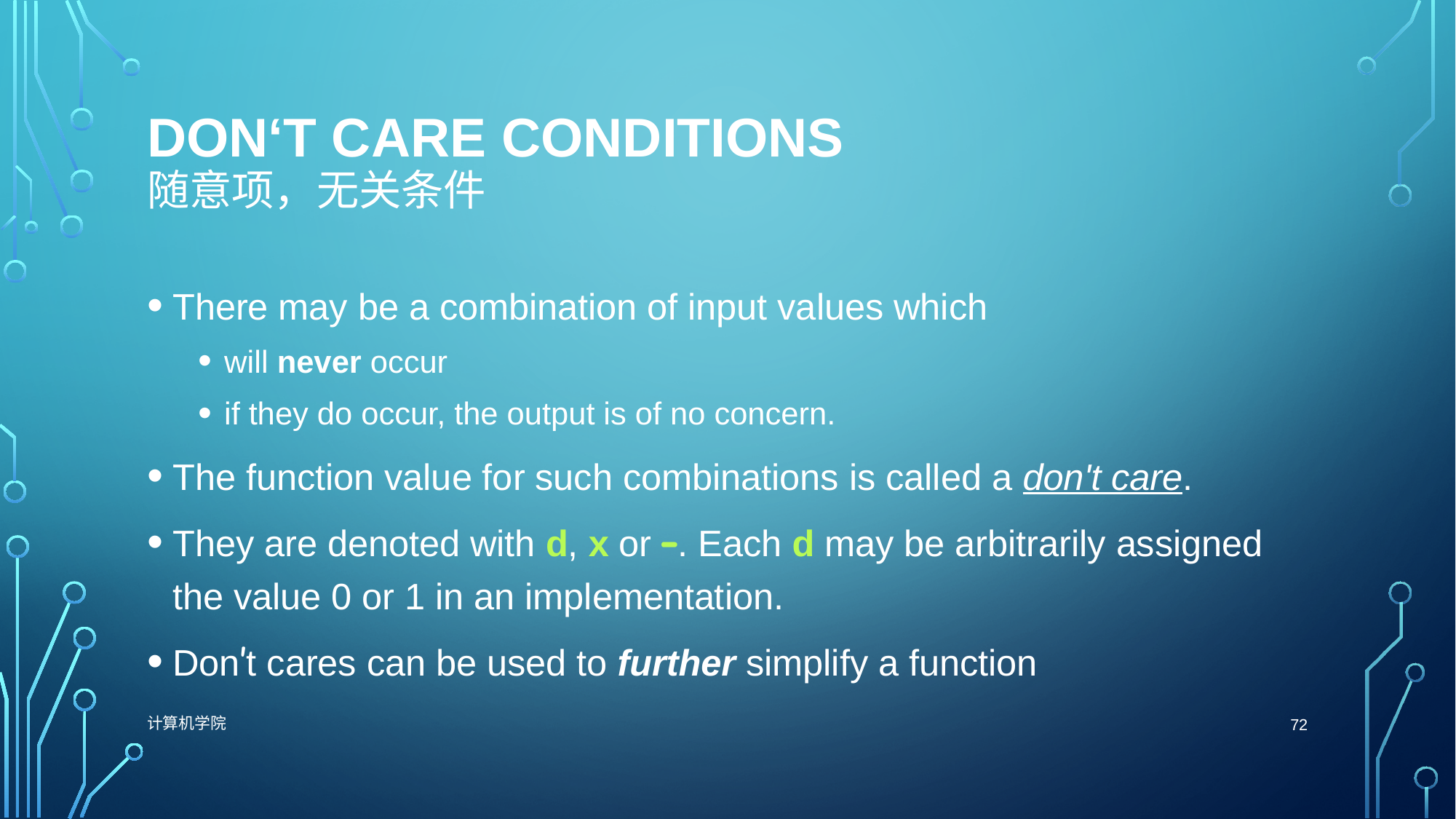

# Don‘t Care Conditions 随意项，无关条件
There may be a combination of input values which
will never occur
if they do occur, the output is of no concern.
The function value for such combinations is called a don't care.
They are denoted with d, x or –. Each d may be arbitrarily assigned the value 0 or 1 in an implementation.
Don’t cares can be used to further simplify a function

72
计算机学院